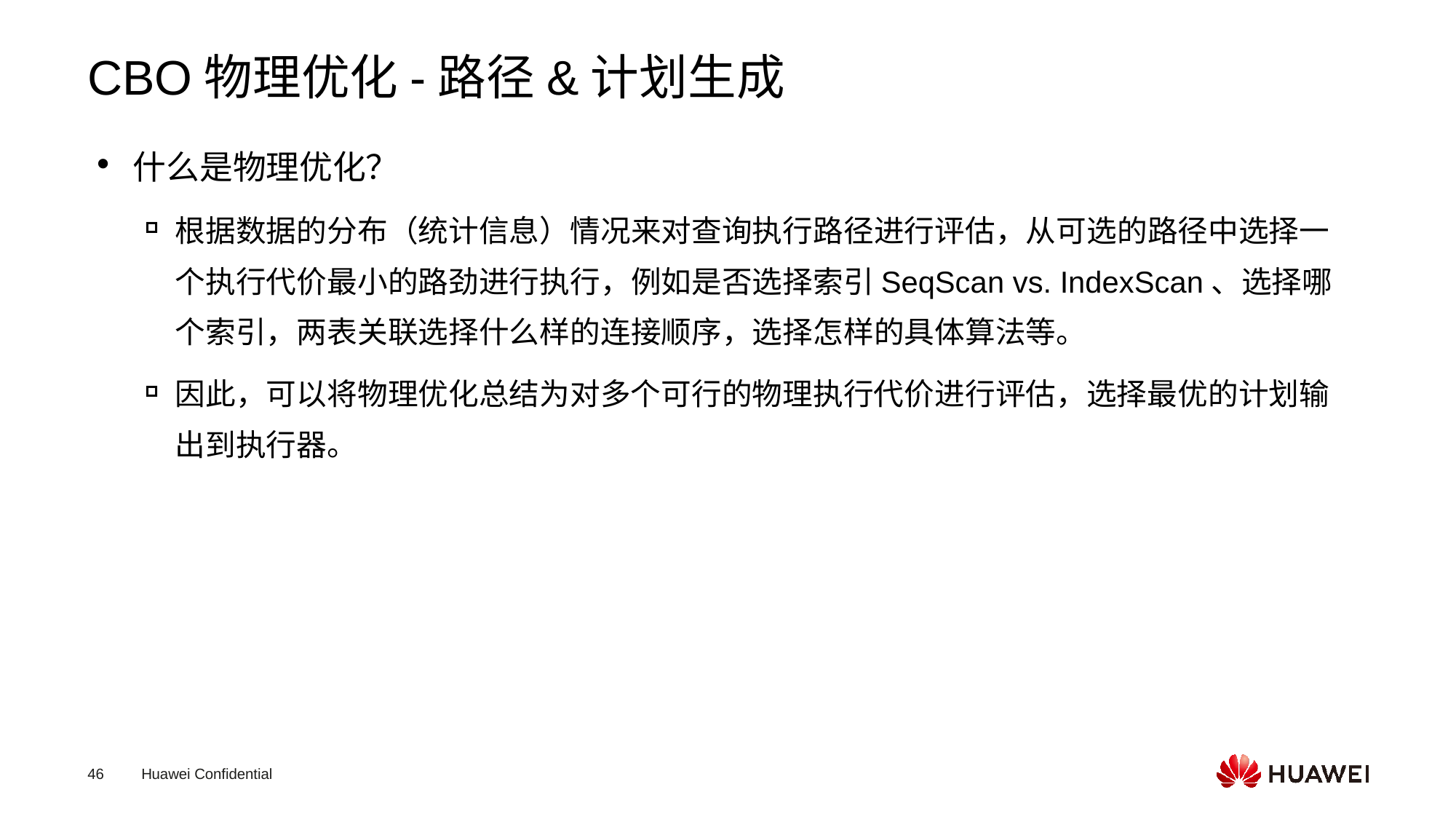

# CBO物理优化-路径&计划生成
什么是物理优化？
根据数据的分布（统计信息）情况来对查询执行路径进行评估，从可选的路径中选择一个执行代价最小的路劲进行执行，例如是否选择索引SeqScan vs. IndexScan、选择哪个索引，两表关联选择什么样的连接顺序，选择怎样的具体算法等。
因此，可以将物理优化总结为对多个可行的物理执行代价进行评估，选择最优的计划输出到执行器。